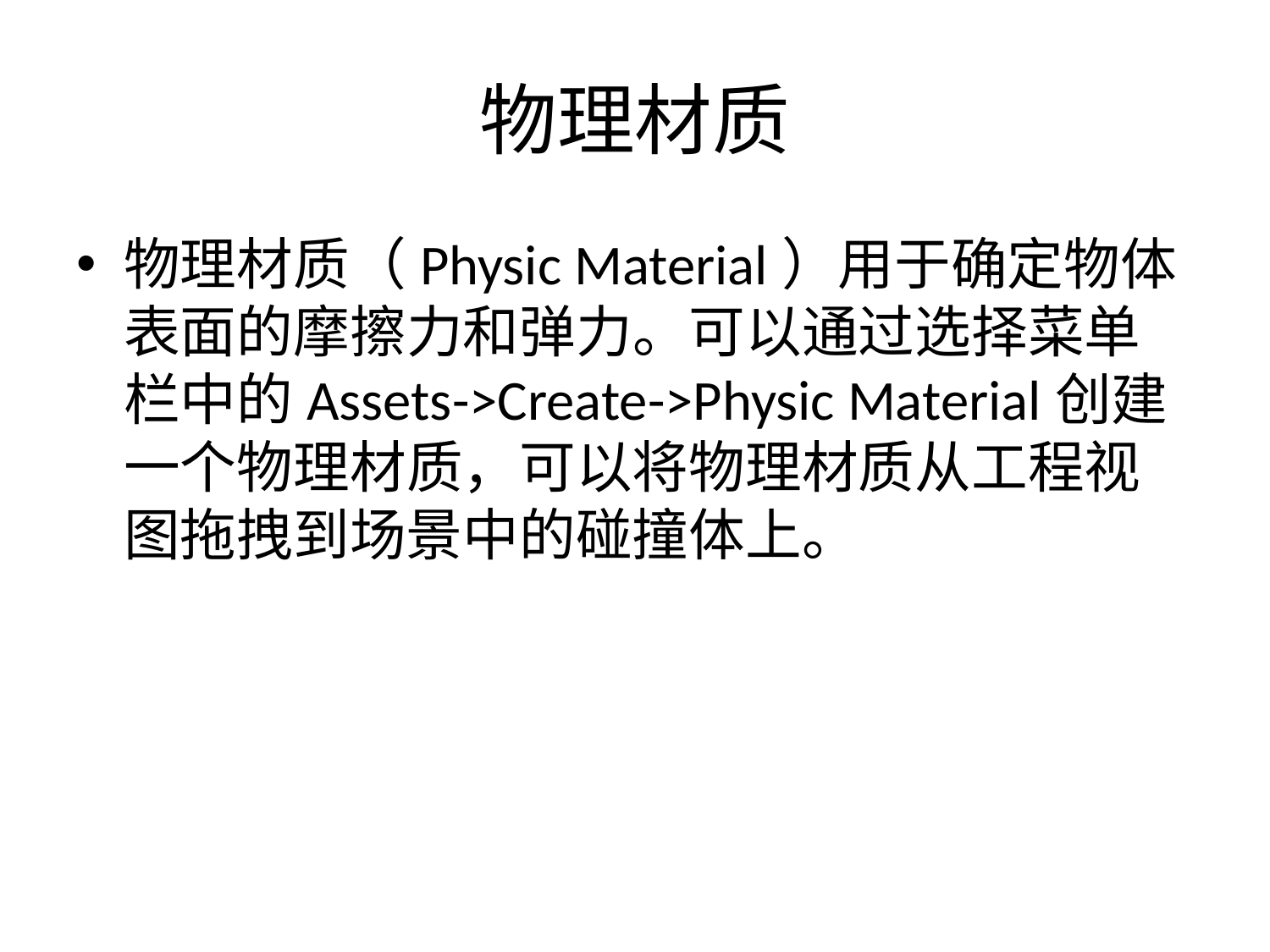

# 物理材质
物理材质（Physic Material）用于确定物体表面的摩擦力和弹力。可以通过选择菜单栏中的Assets->Create->Physic Material创建一个物理材质，可以将物理材质从工程视图拖拽到场景中的碰撞体上。